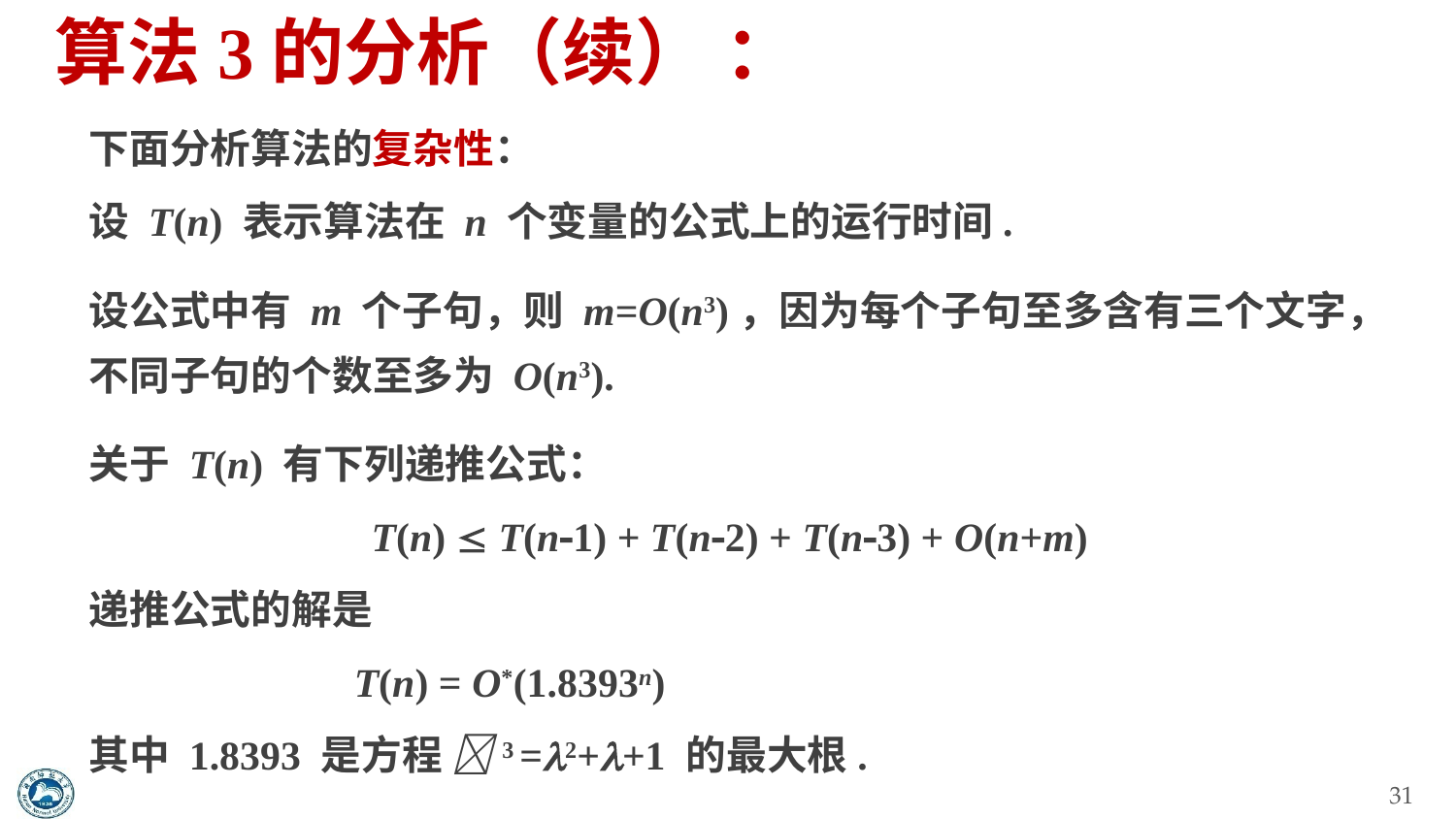

# 算法3的分析（续） ：
下面分析算法的复杂性：
设 T(n) 表示算法在 n 个变量的公式上的运行时间.
设公式中有 m 个子句，则 m=O(n3)，因为每个子句至多含有三个文字，不同子句的个数至多为 O(n3).
关于 T(n) 有下列递推公式：
T(n) ≤ T(n−1) + T(n−2) + T(n−3) + O(n+m)
递推公式的解是
                          T(n) = O*(1.8393n)
其中 1.8393 是方程 λ3 =λ2+λ+1 的最大根.
31